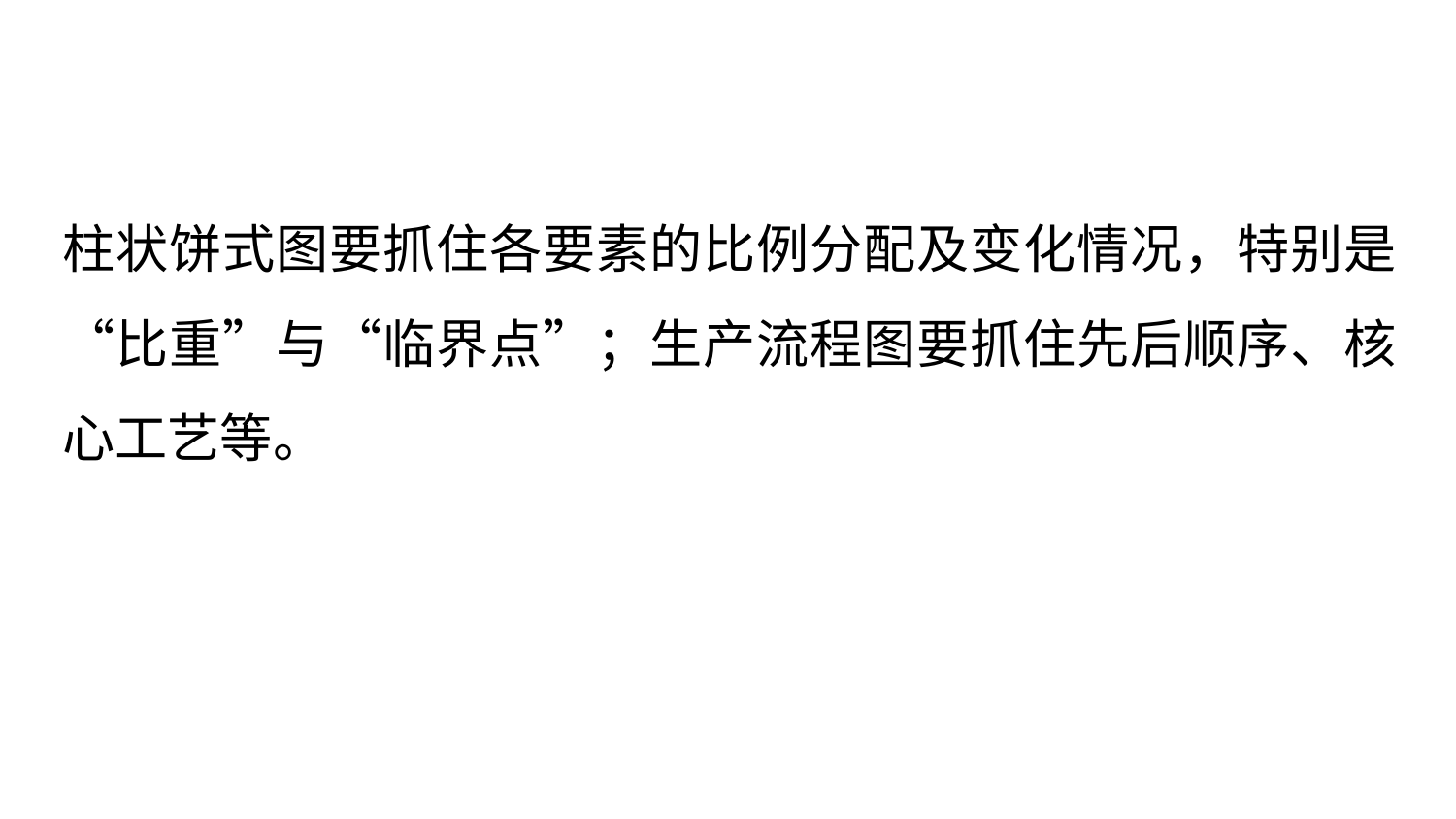

柱状饼式图要抓住各要素的比例分配及变化情况，特别是“比重”与“临界点”；生产流程图要抓住先后顺序、核心工艺等。